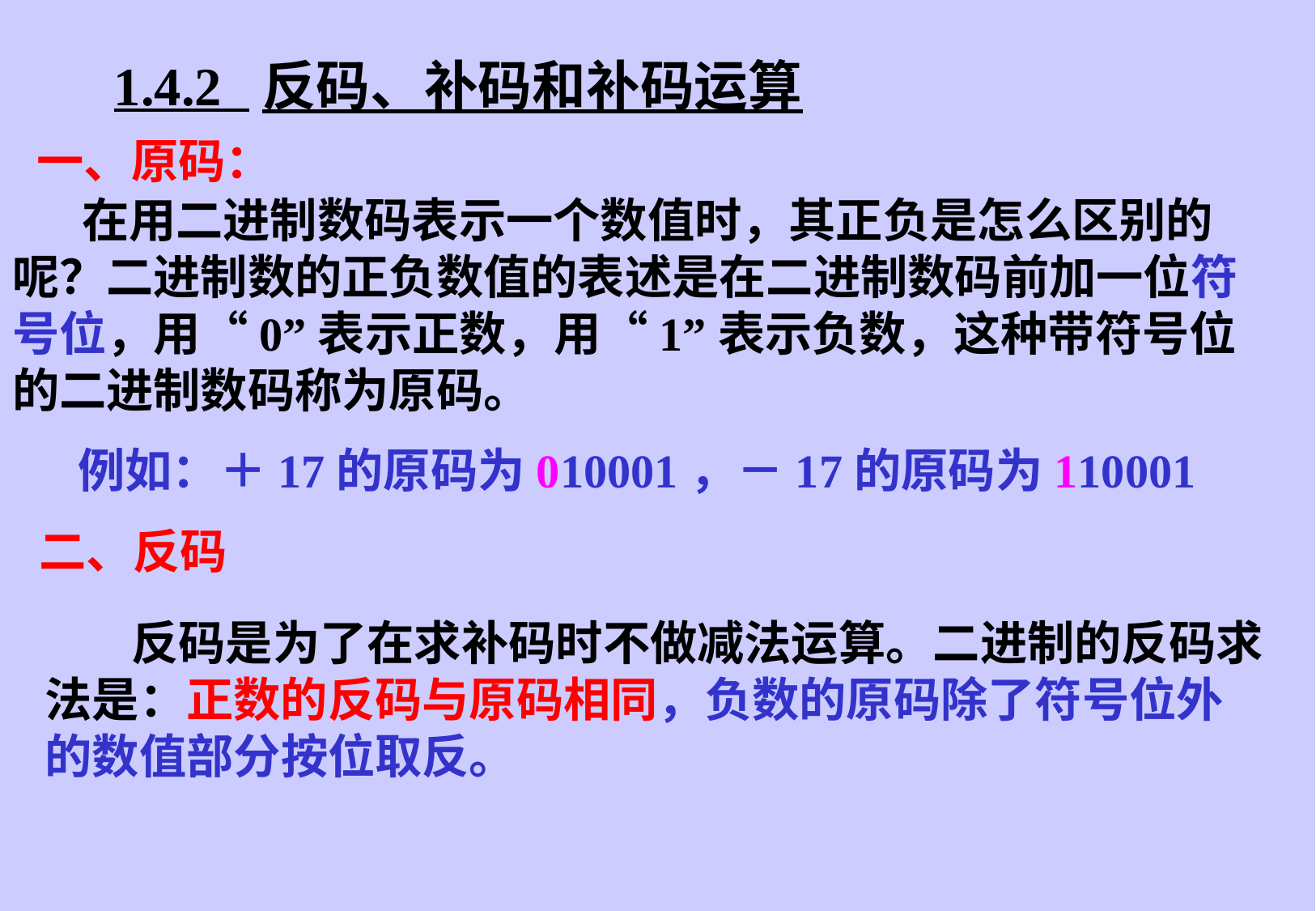

# 1.4.2  反码、补码和补码运算
一、原码：
        在用二进制数码表示一个数值时，其正负是怎么区别的呢？二进制数的正负数值的表述是在二进制数码前加一位符号位，用“0”表示正数，用“1”表示负数，这种带符号位的二进制数码称为原码。
例如：＋17的原码为010001，－17的原码为110001
二、反码
       反码是为了在求补码时不做减法运算。二进制的反码求法是：正数的反码与原码相同，负数的原码除了符号位外的数值部分按位取反。